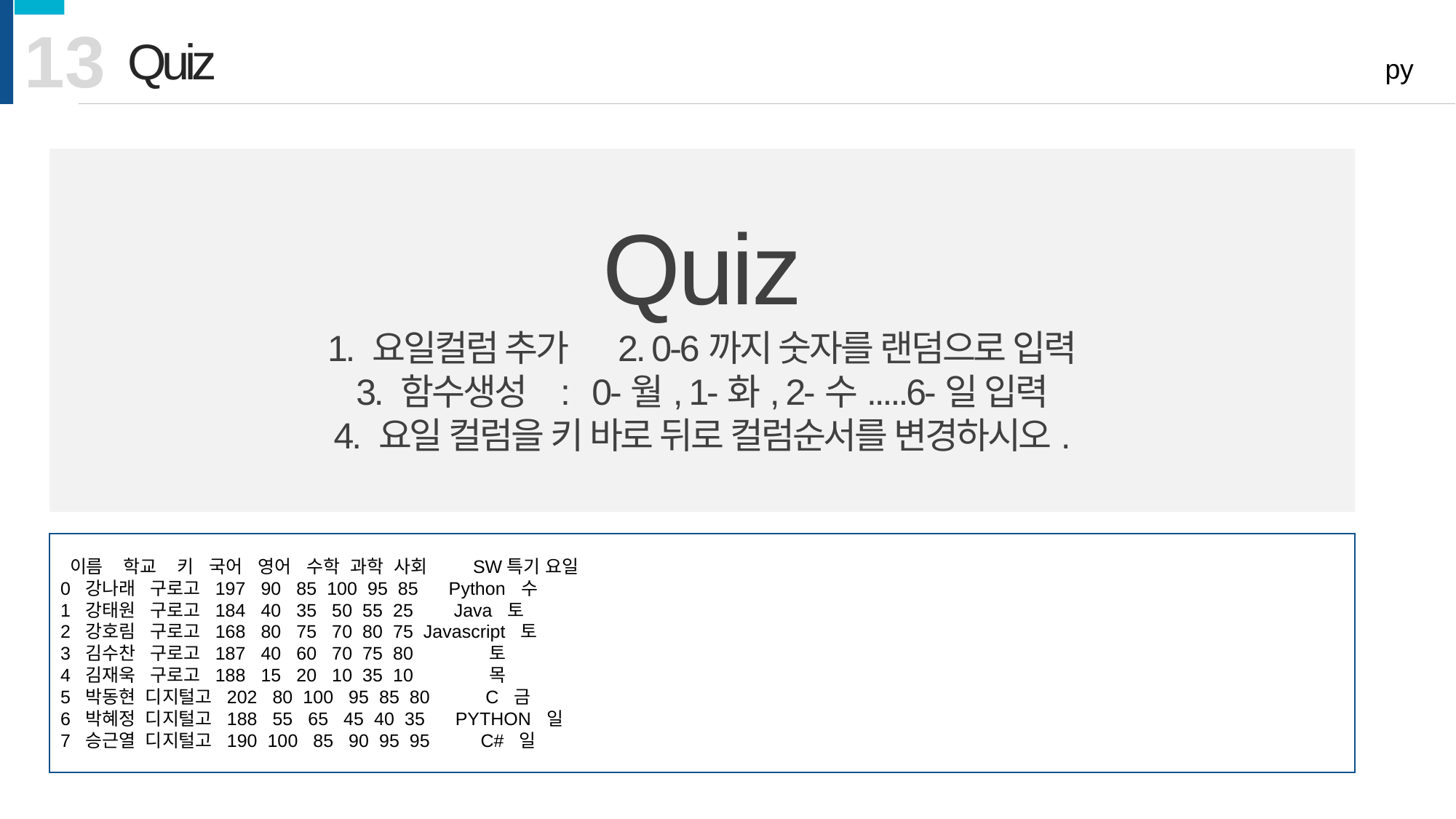

13
Quiz
py
Quiz
1. 요일컬럼 추가     2. 0-6까지 숫자를 랜덤으로 입력
3. 함수생성   :   0-월, 1-화, 2-수.....6-일 입력
4. 요일 컬럼을 키 바로 뒤로 컬럼순서를 변경하시오.
 이름    학교    키   국어   영어   수학  과학  사회        SW특기 요일
0  강나래   구로고  197   90   85  100  95  85      Python  수
1  강태원   구로고  184   40   35   50  55  25        Java  토
2  강호림   구로고  168   80   75   70  80  75  Javascript  토
3  김수찬   구로고  187   40   60   70  75  80              토
4  김재욱   구로고  188   15   20   10  35  10              목
5  박동현  디지털고  202   80  100   95  85  80           C  금
6  박혜정  디지털고  188   55   65   45  40  35      PYTHON  일
7  승근열  디지털고  190  100   85   90  95  95          C#  일